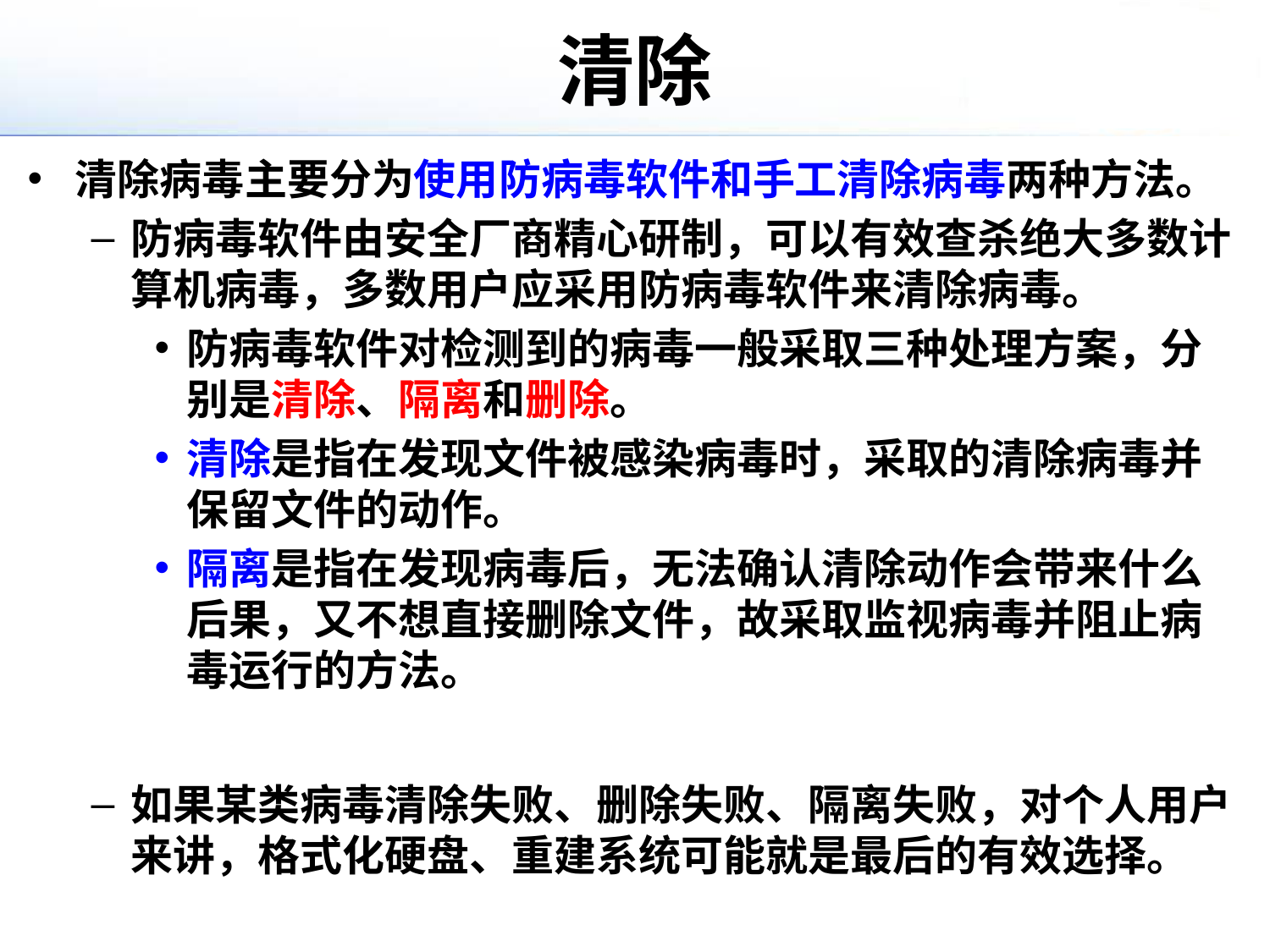

# 清除
清除病毒主要分为使用防病毒软件和手工清除病毒两种方法。
防病毒软件由安全厂商精心研制，可以有效查杀绝大多数计算机病毒，多数用户应采用防病毒软件来清除病毒。
防病毒软件对检测到的病毒一般采取三种处理方案，分别是清除、隔离和删除。
清除是指在发现文件被感染病毒时，采取的清除病毒并保留文件的动作。
隔离是指在发现病毒后，无法确认清除动作会带来什么后果，又不想直接删除文件，故采取监视病毒并阻止病毒运行的方法。

如果某类病毒清除失败、删除失败、隔离失败，对个人用户来讲，格式化硬盘、重建系统可能就是最后的有效选择。